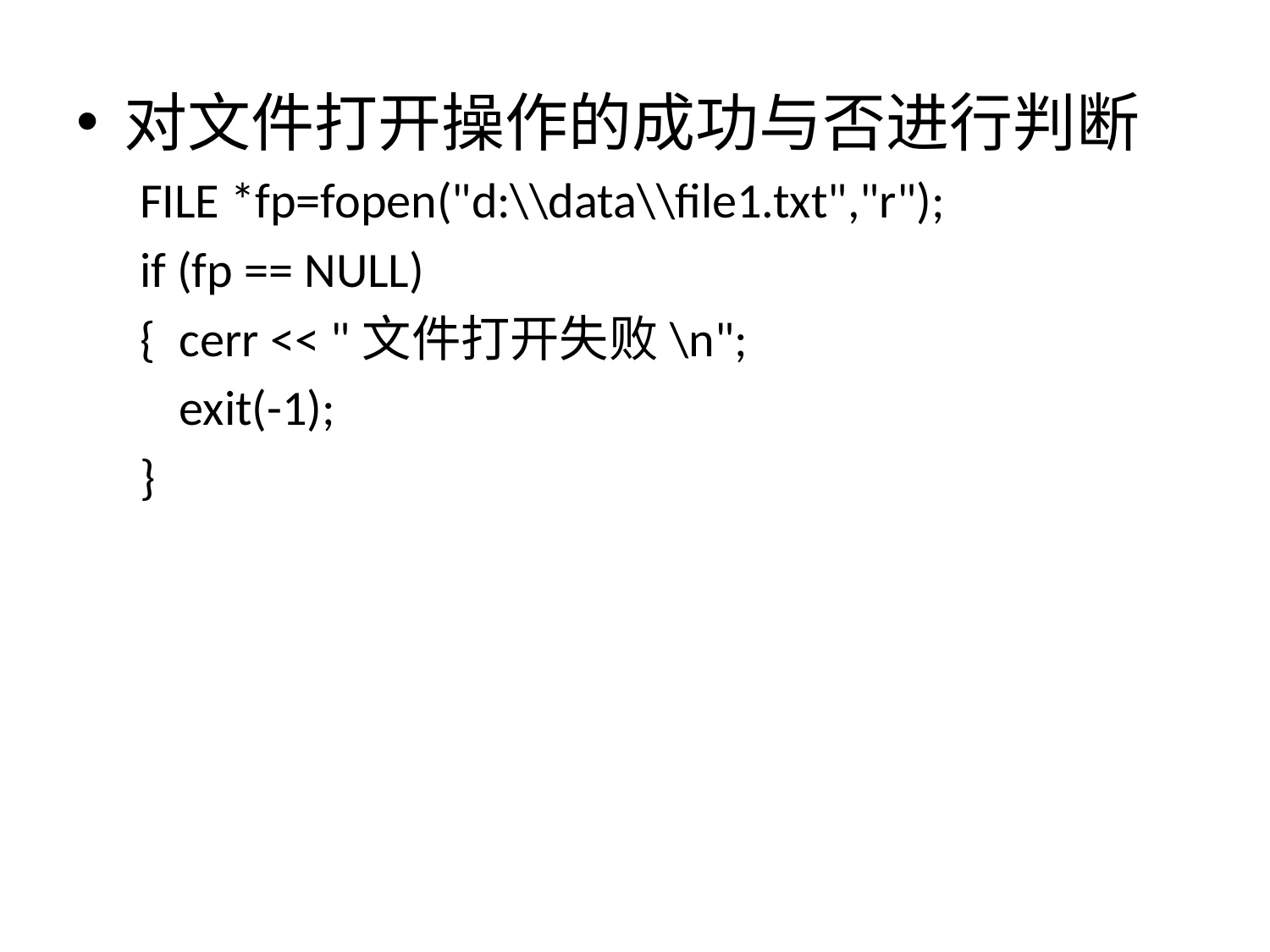

对文件打开操作的成功与否进行判断
FILE *fp=fopen("d:\\data\\file1.txt","r");
if (fp == NULL)
{	cerr << "文件打开失败\n";
	exit(-1);
}